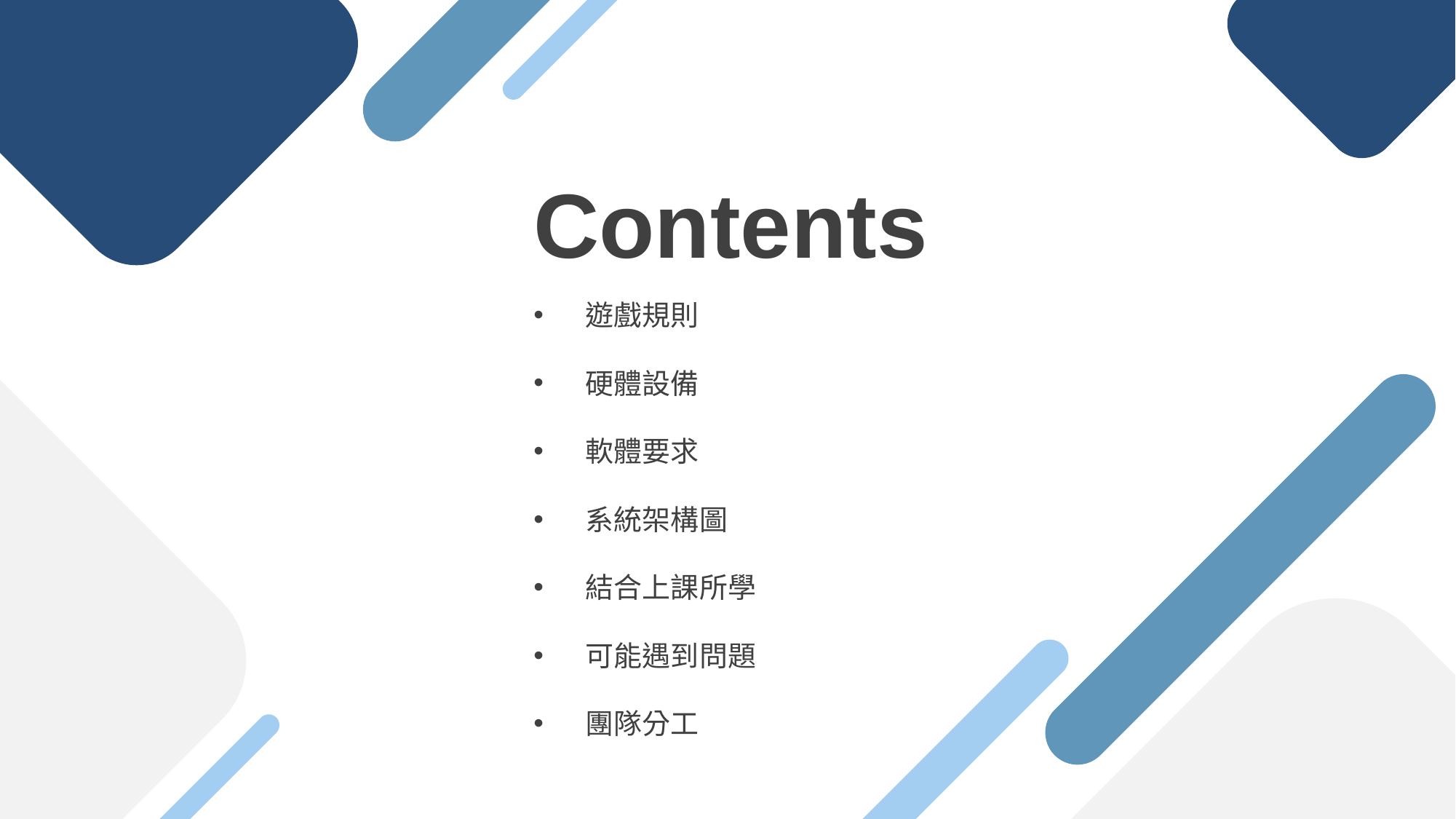

Contents
遊戲規則
硬體設備
軟體要求
系統架構圖
結合上課所學
可能遇到問題
團隊分工